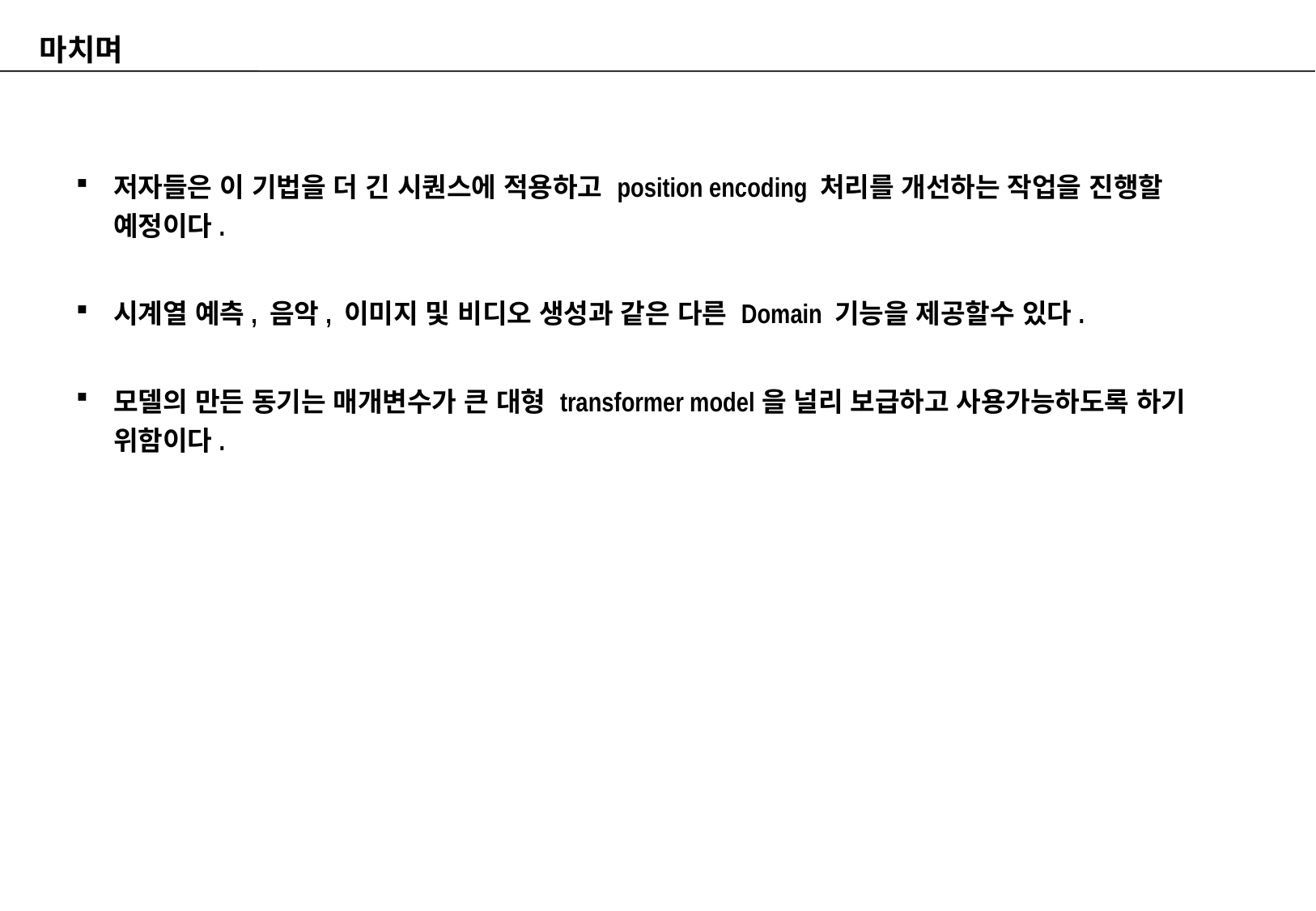

마치며

저자들은 이 기법을 더 긴 시퀀스에 적용하고 position encoding 처리를 개선하는 작업을 진행할 예정이다.

시계열 예측, 음악, 이미지 및 비디오 생성과 같은 다른 Domain 기능을 제공할수 있다.

모델의 만든 동기는 매개변수가 큰 대형 transformer model을 널리 보급하고 사용가능하도록 하기 위함이다.